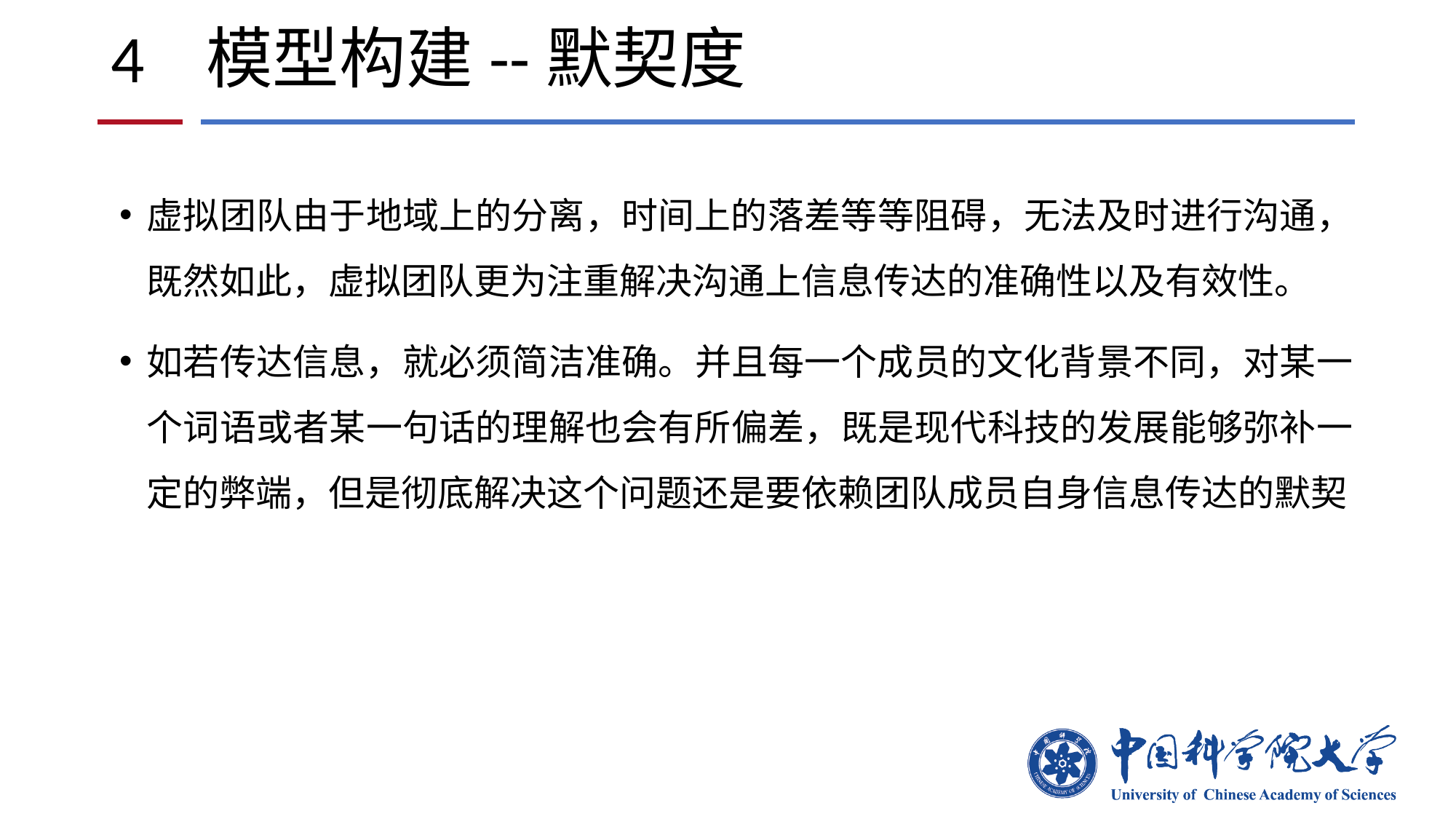

# 4   模型构建--默契度
虚拟团队由于地域上的分离，时间上的落差等等阻碍，无法及时进行沟通，既然如此，虚拟团队更为注重解决沟通上信息传达的准确性以及有效性。
如若传达信息，就必须简洁准确。并且每一个成员的文化背景不同，对某一个词语或者某一句话的理解也会有所偏差，既是现代科技的发展能够弥补一定的弊端，但是彻底解决这个问题还是要依赖团队成员自身信息传达的默契